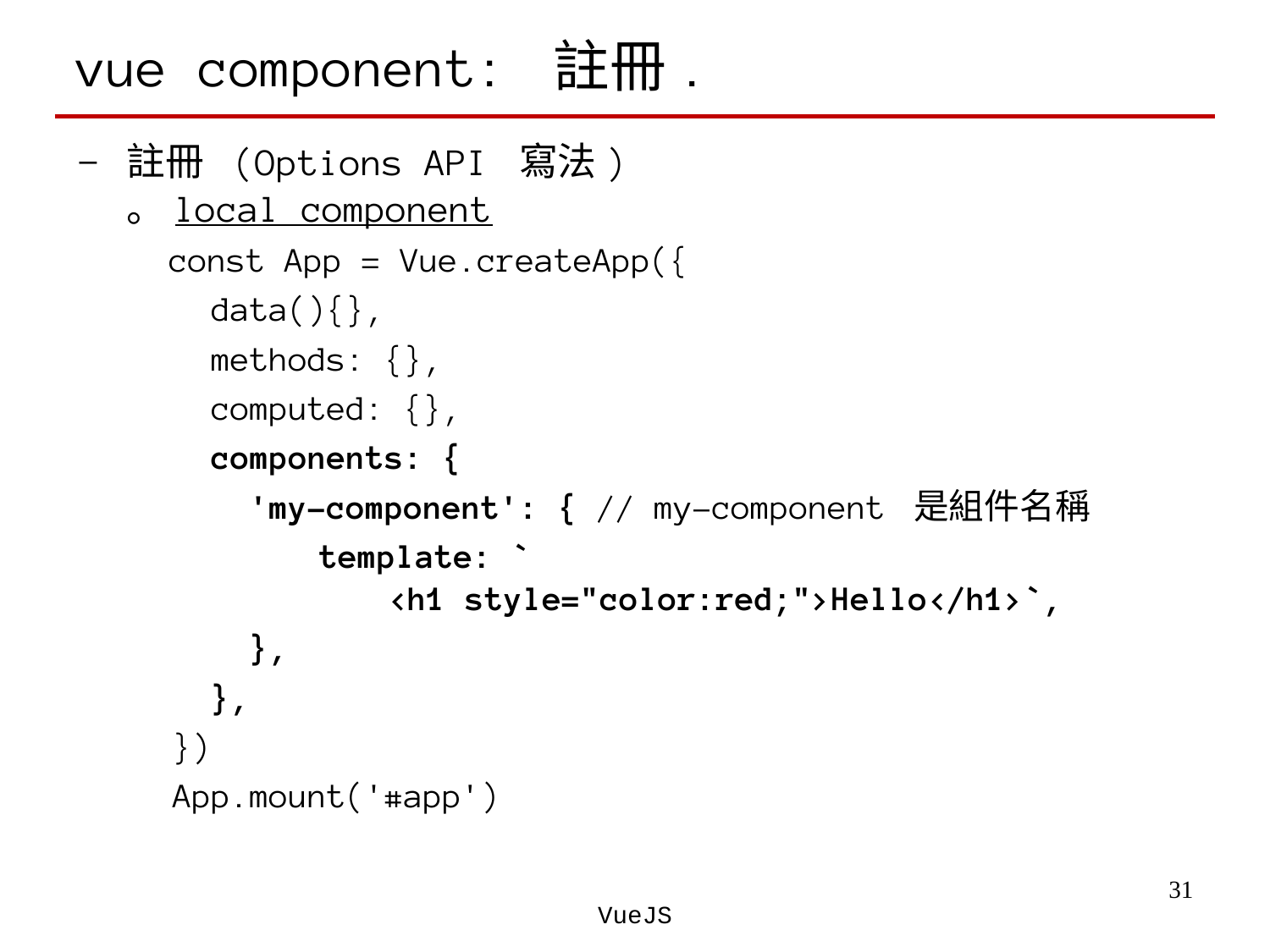

# vue component: 註冊.
註冊 (Options API 寫法)
。local component
  const App = Vue.createApp({
    data(){},
    methods: {},
    computed: {},
    components: {
      'my-component': { // my-component 是組件名稱
	   template: `
		<h1 style="color:red;">Hello</h1>`,
      },
    },
  })
  App.mount('#app')
31
VueJS